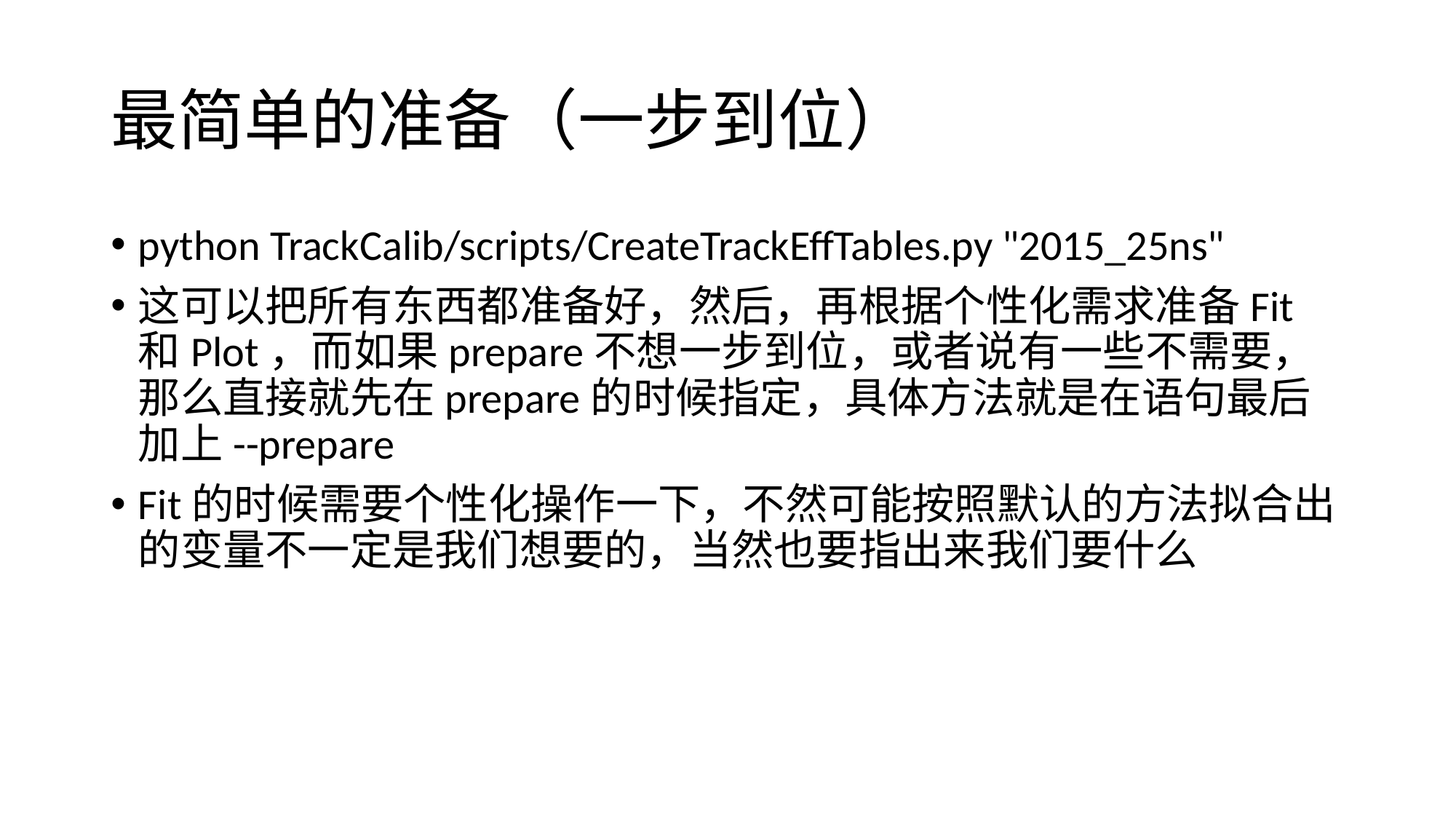

# 最简单的准备（一步到位）
python TrackCalib/scripts/CreateTrackEffTables.py "2015_25ns"
这可以把所有东西都准备好，然后，再根据个性化需求准备Fit和Plot，而如果prepare不想一步到位，或者说有一些不需要，那么直接就先在prepare的时候指定，具体方法就是在语句最后加上--prepare
Fit的时候需要个性化操作一下，不然可能按照默认的方法拟合出的变量不一定是我们想要的，当然也要指出来我们要什么